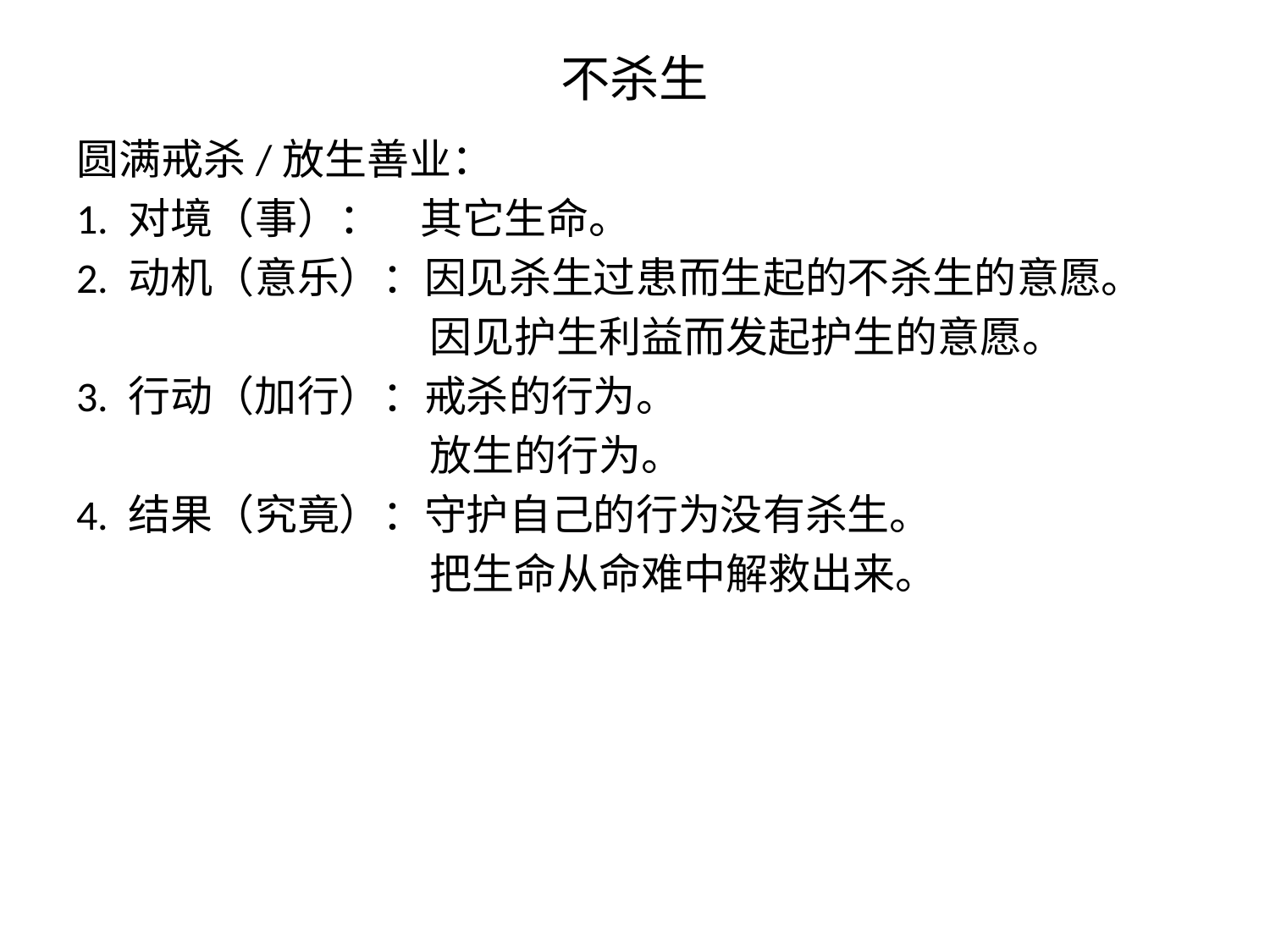

# 不杀生
圆满戒杀/放生善业：
1. 对境（事）：    其它生命。
2. 动机（意乐）：因见杀生过患而生起的不杀生的意愿。
                                    因见护生利益而发起护生的意愿。
3. 行动（加行）：戒杀的行为。
                                    放生的行为。
4. 结果（究竟）：守护自己的行为没有杀生。
                                    把生命从命难中解救出来。